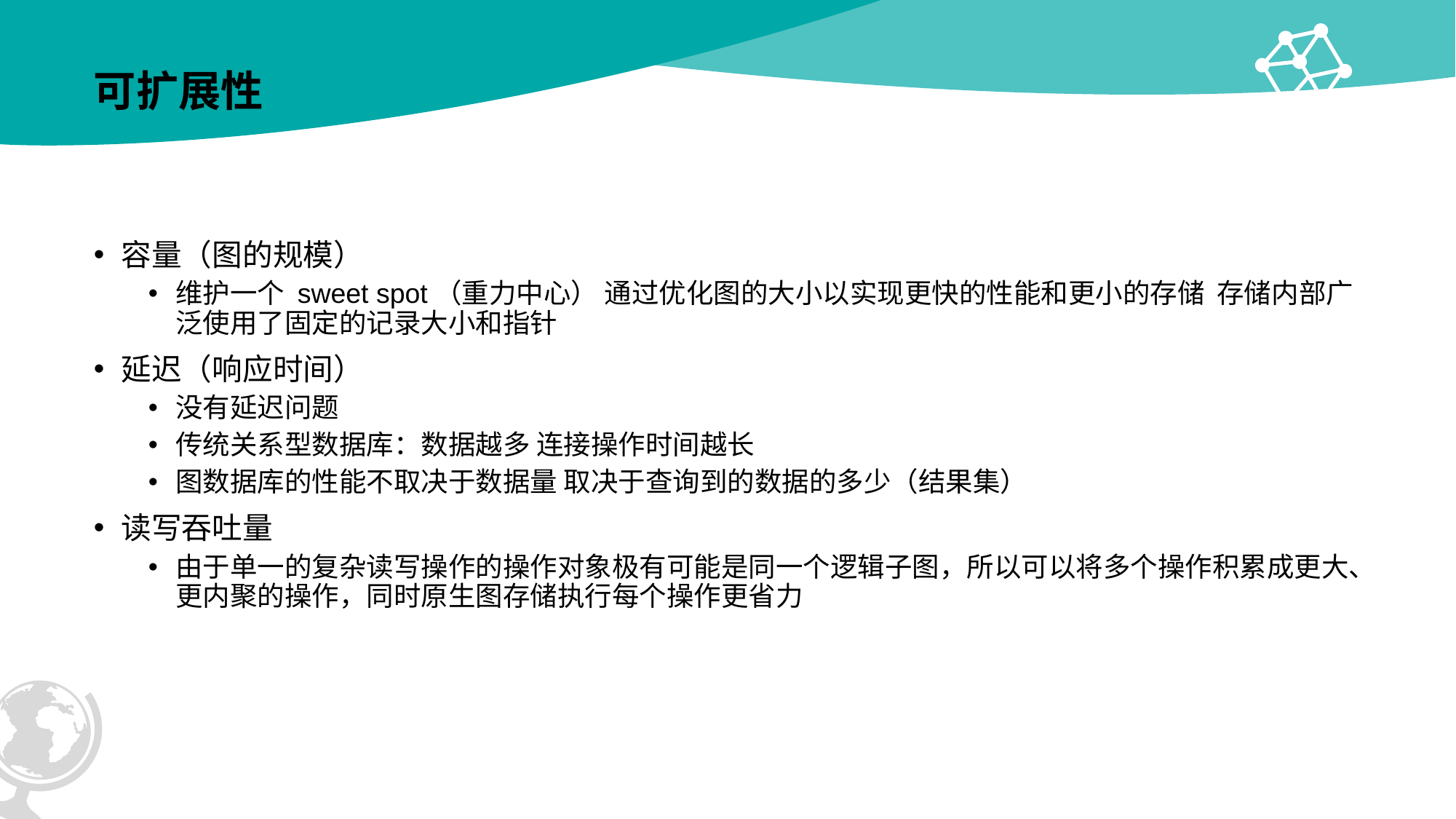

# 可扩展性

容量（图的规模）
维护一个 sweet spot（重力中心） 通过优化图的大小以实现更快的性能和更小的存储  存储内部广泛使用了固定的记录大小和指针
延迟（响应时间）
没有延迟问题
传统关系型数据库：数据越多 连接操作时间越长
图数据库的性能不取决于数据量 取决于查询到的数据的多少（结果集）
读写吞吐量
由于单一的复杂读写操作的操作对象极有可能是同一个逻辑子图，所以可以将多个操作积累成更大、更内聚的操作，同时原生图存储执行每个操作更省力